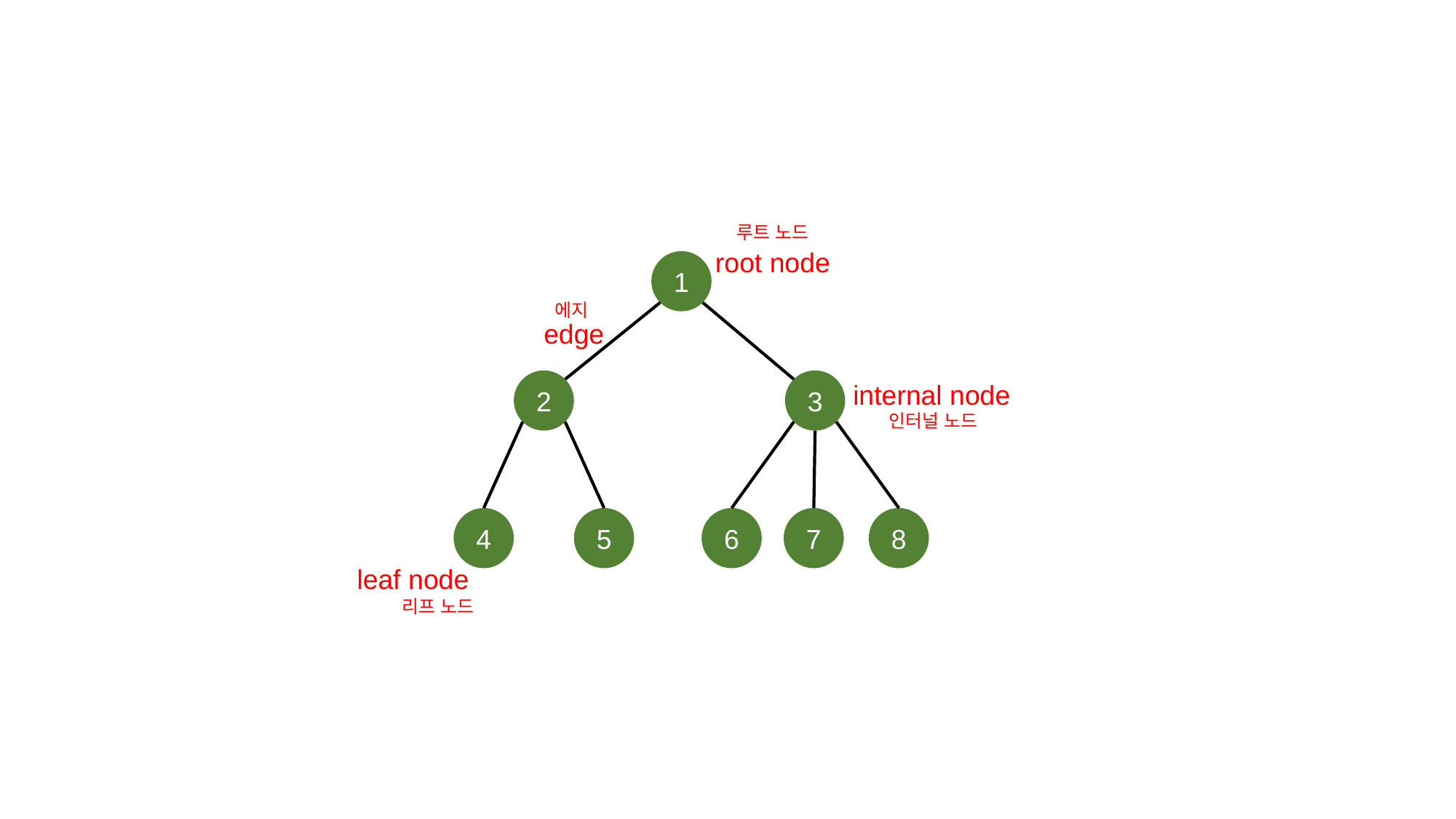

루트 노드
root node
1
에지
edge
2
3
internal node
인터널 노드
4
5
6
7
8
leaf node
리프 노드